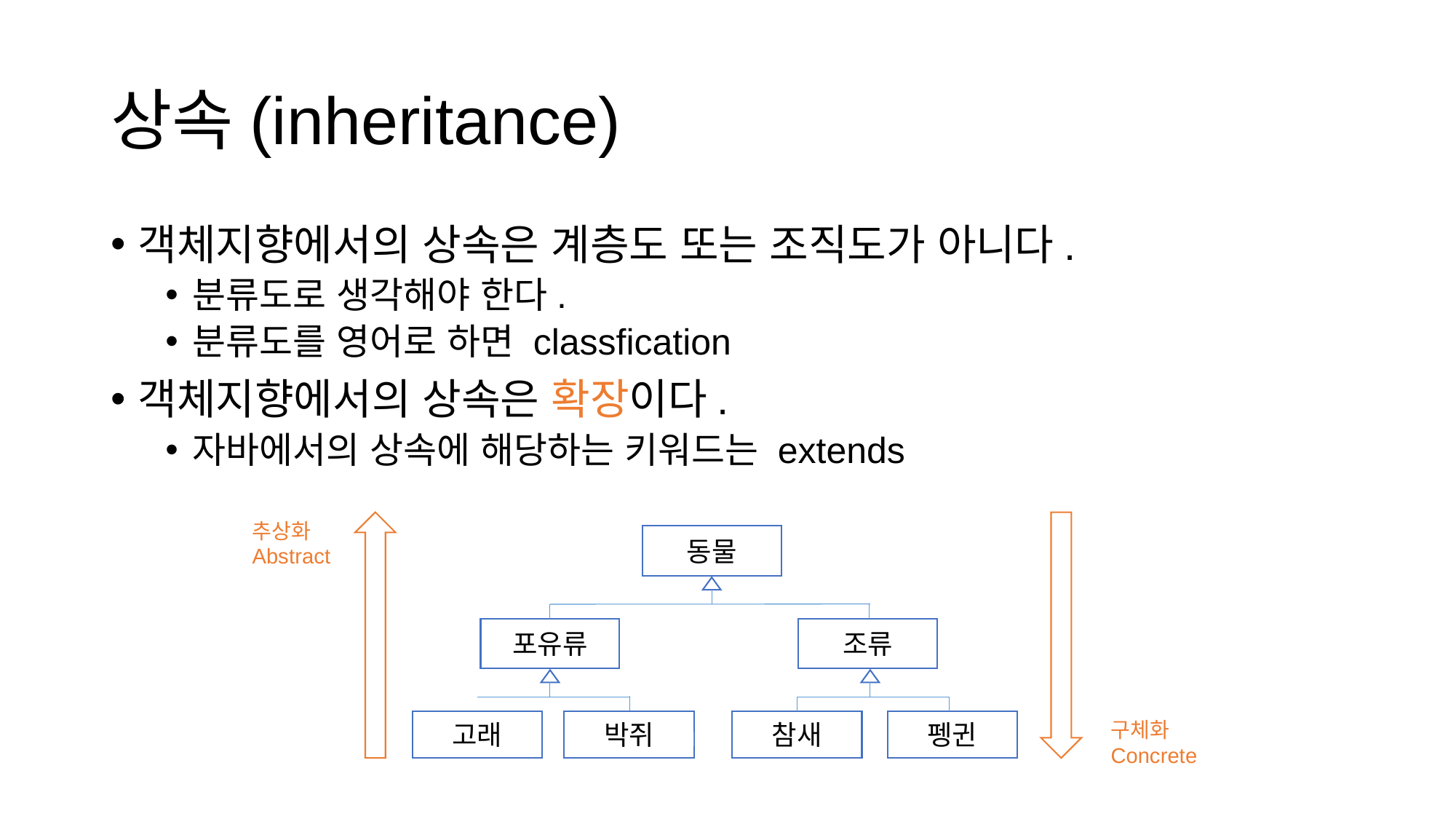

# 상속(inheritance)
객체지향에서의 상속은 계층도 또는 조직도가 아니다.
분류도로 생각해야 한다.
분류도를 영어로 하면 classfication
객체지향에서의 상속은 확장이다.
자바에서의 상속에 해당하는 키워드는 extends
추상화
Abstract

동물

조류
포유류

참새
고래
박쥐
펭귄
구체화
Concrete